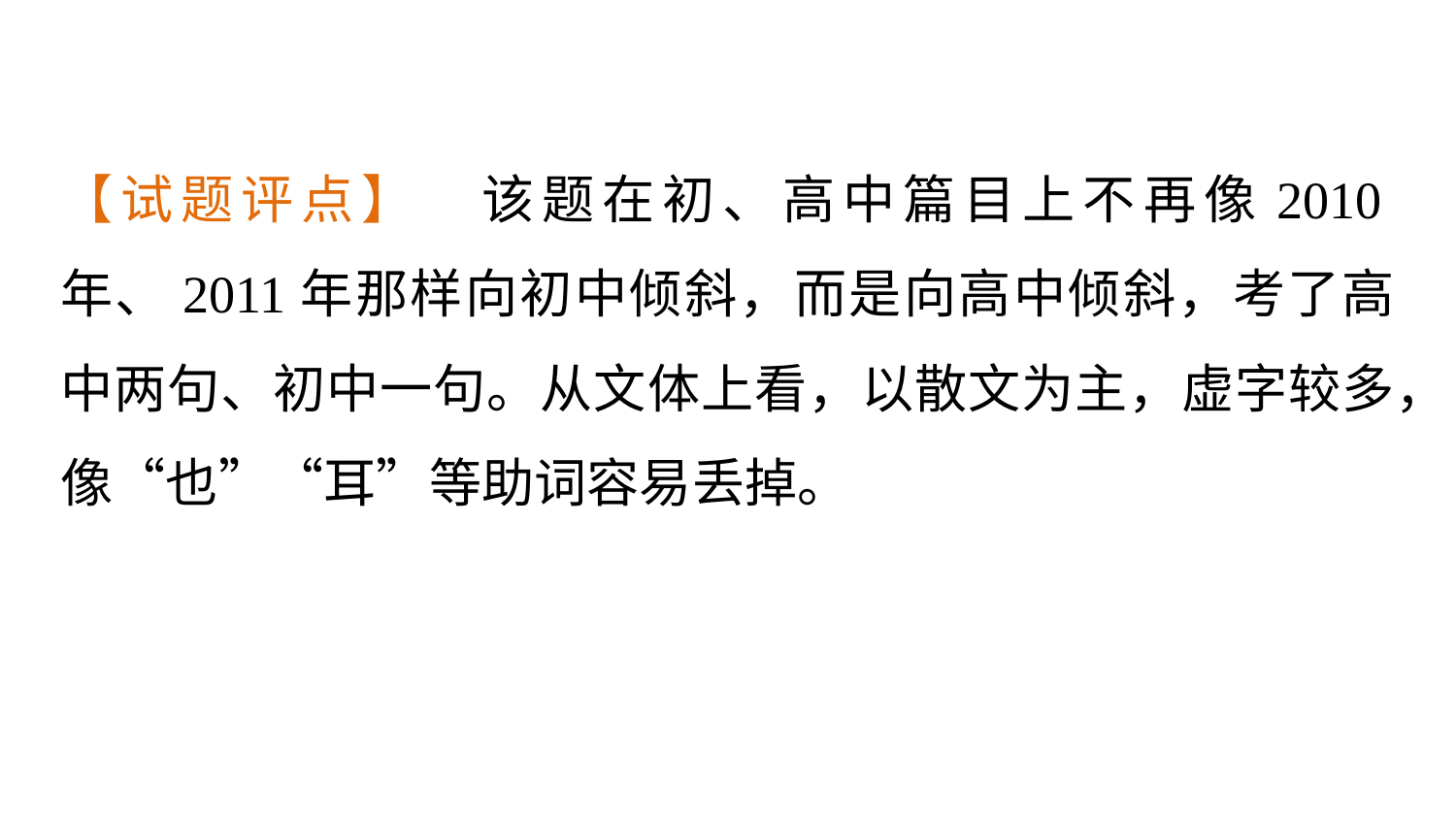

【试题评点】　该题在初、高中篇目上不再像2010年、2011年那样向初中倾斜，而是向高中倾斜，考了高中两句、初中一句。从文体上看，以散文为主，虚字较多，像“也”“耳”等助词容易丢掉。